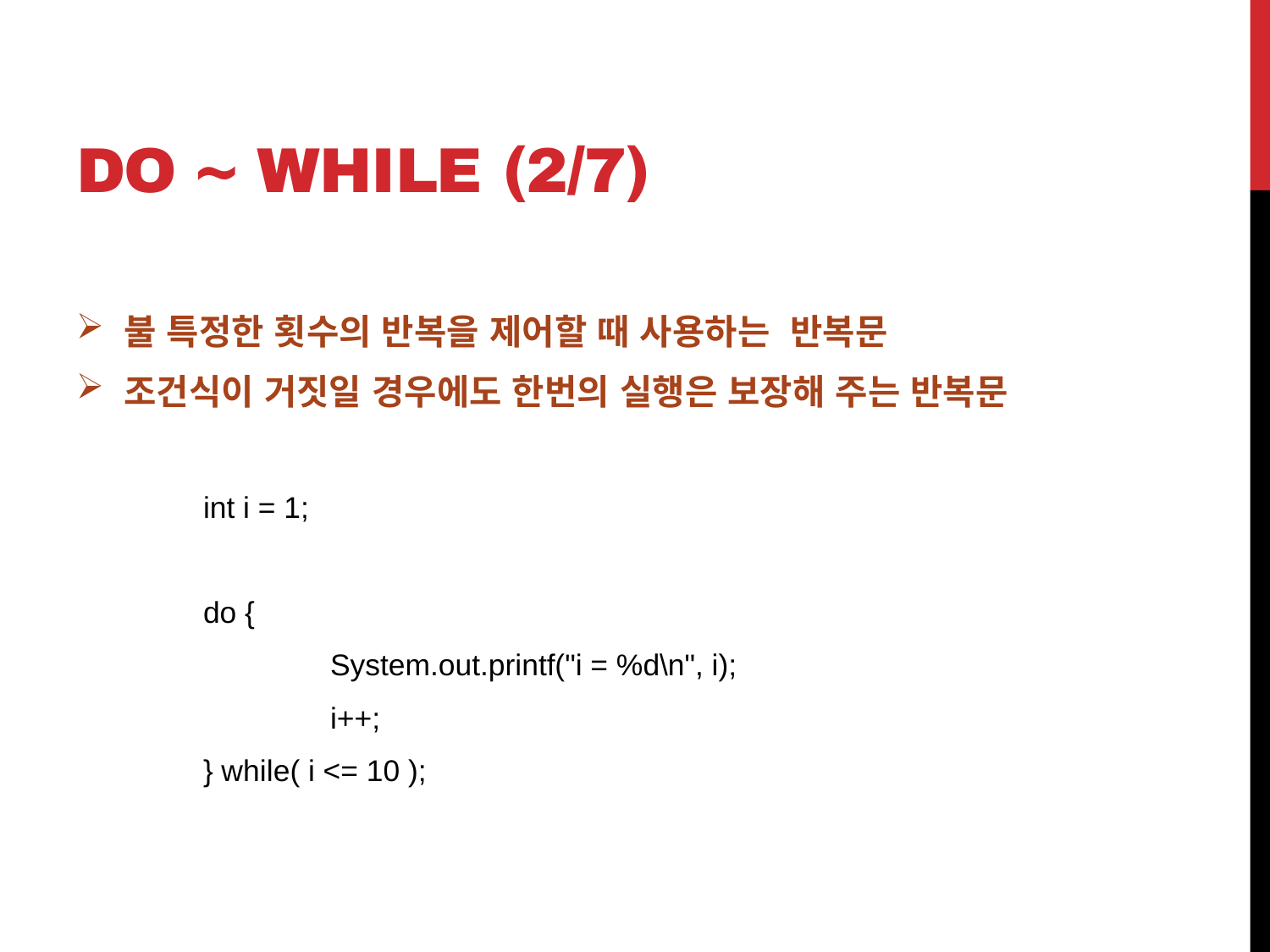

# Do ~ while (2/7)

불 특정한 횟수의 반복을 제어할 때 사용하는  반복문
조건식이 거짓일 경우에도 한번의 실행은 보장해 주는 반복문

	int i = 1;

	do {
		System.out.printf("i = %d\n", i);
		i++;
	} while( i <= 10 );